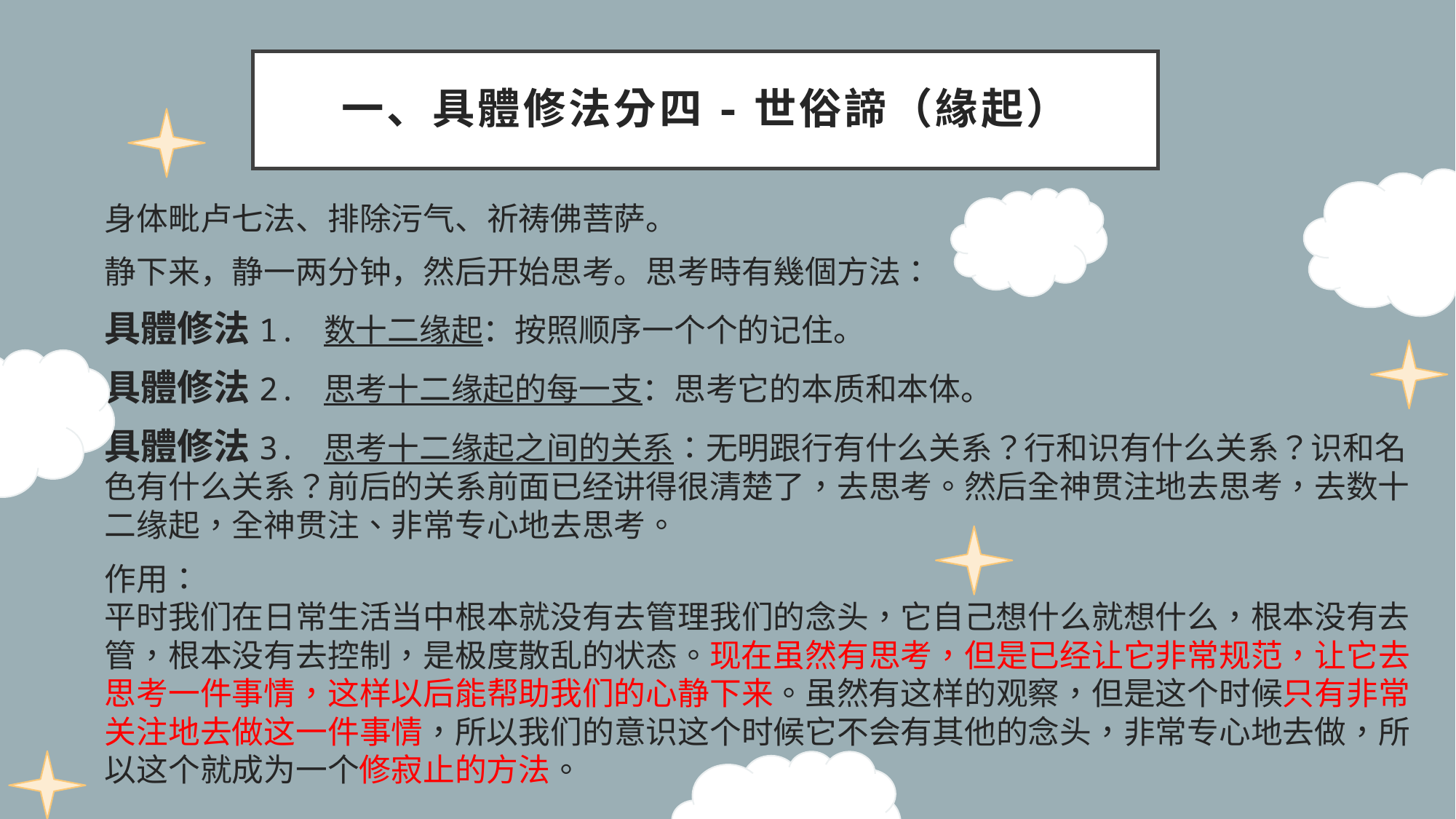

# 一、具體修法分四-世俗諦（緣起）

身体毗卢七法、排除污气、祈祷佛菩萨。
静下来，静一两分钟，然后开始思考。思考時有幾個方法：
具體修法1. 数十二缘起：按照顺序一个个的记住。
具體修法2. 思考十二缘起的每一支：思考它的本质和本体。
具體修法3. 思考十二缘起之间的关系：无明跟行有什么关系？行和识有什么关系？识和名色有什么关系？前后的关系前面已经讲得很清楚了，去思考。然后全神贯注地去思考，去数十二缘起，全神贯注、非常专心地去思考。
作用：
平时我们在日常生活当中根本就没有去管理我们的念头，它自己想什么就想什么，根本没有去管，根本没有去控制，是极度散乱的状态。现在虽然有思考，但是已经让它非常规范，让它去思考一件事情，这样以后能帮助我们的心静下来。虽然有这样的观察，但是这个时候只有非常关注地去做这一件事情，所以我们的意识这个时候它不会有其他的念头，非常专心地去做，所以这个就成为一个修寂止的方法。